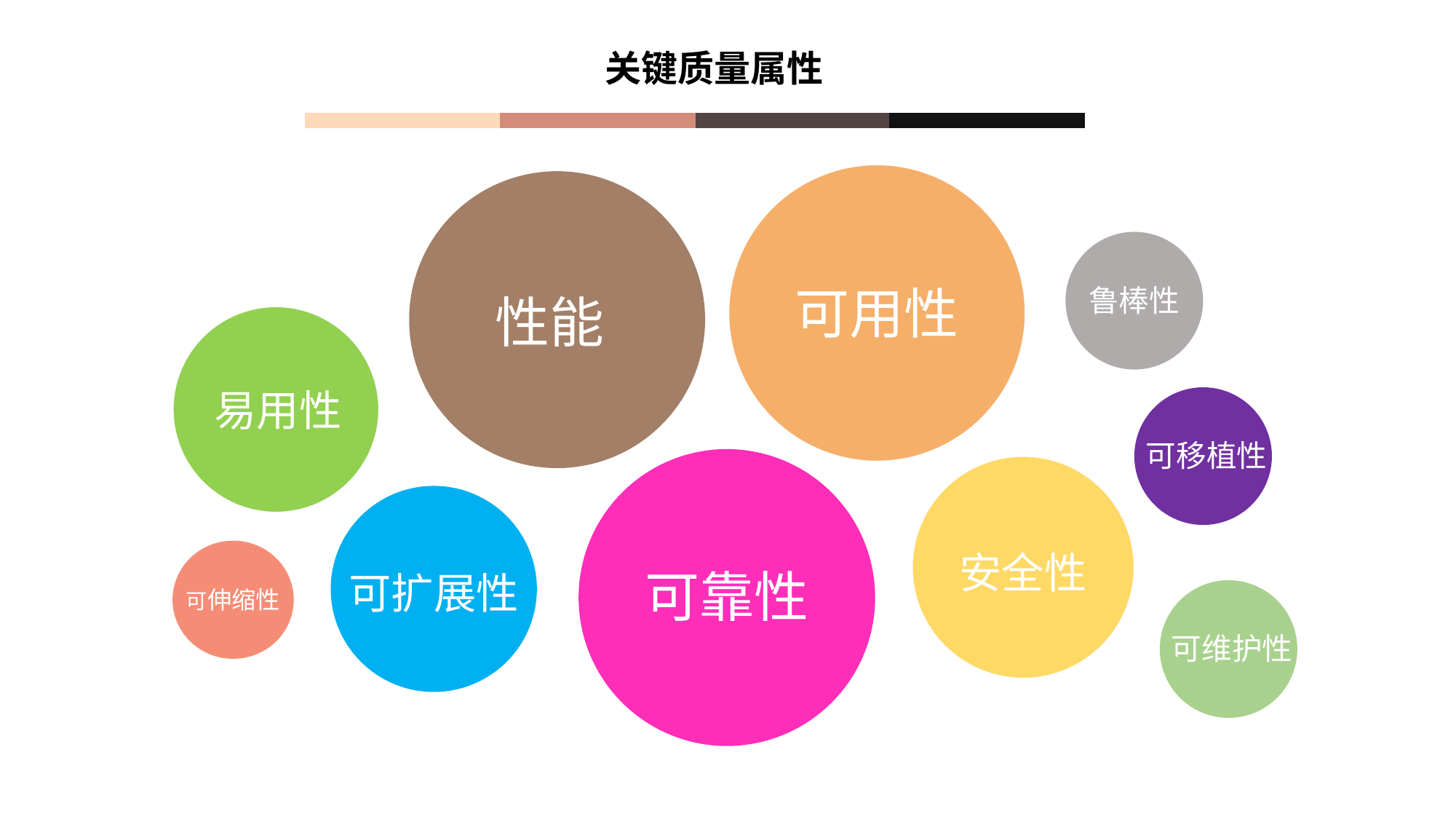

关键质量属性

可用性
鲁棒性
性能

易用性

可移植性

安全性
可靠性
可扩展性
可伸缩性

可维护性